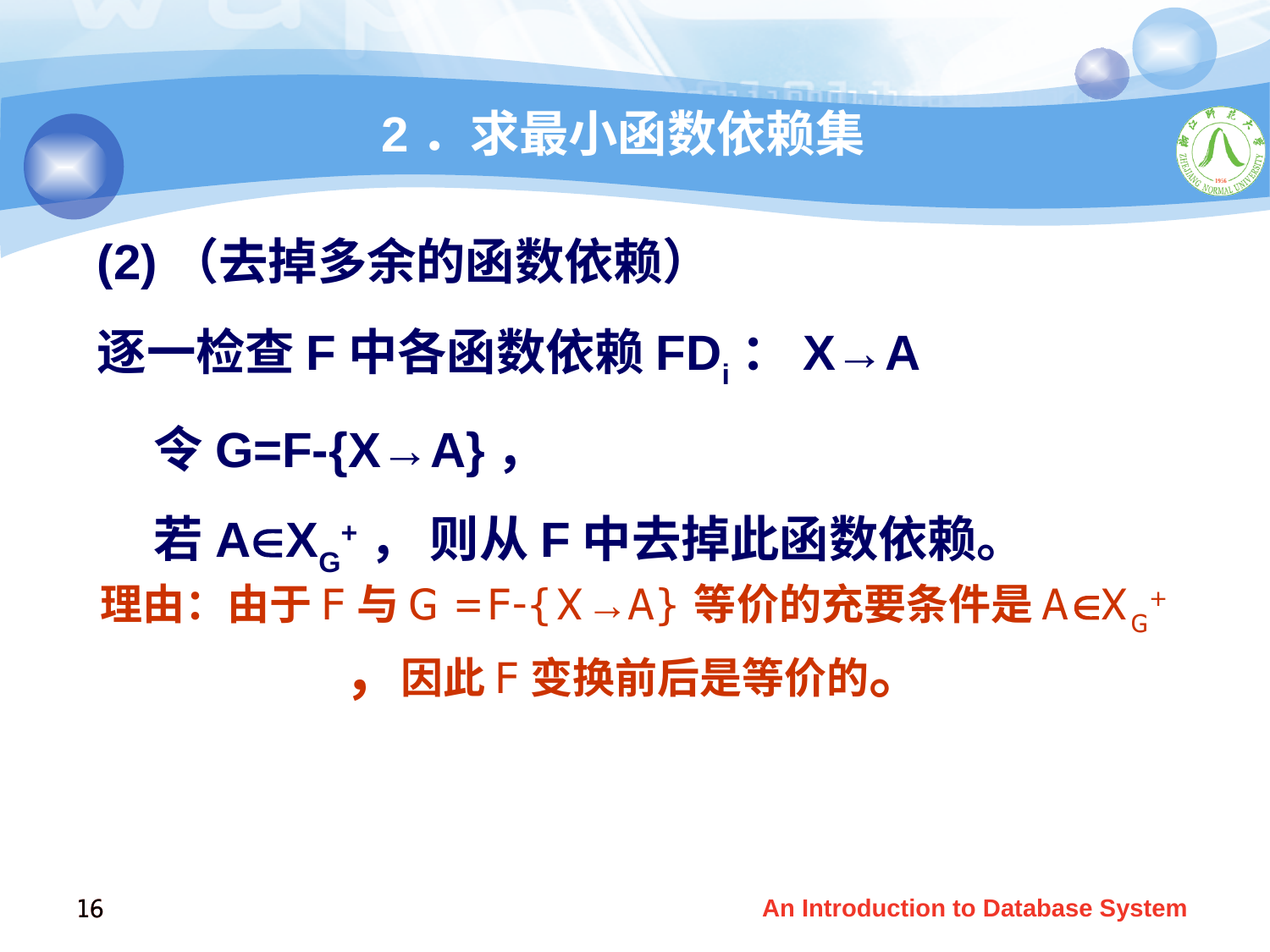

# 2．求最小函数依赖集
(2)（去掉多余的函数依赖）
逐一检查F中各函数依赖FDi：X→A
    令G=F-{X→A}，
    若A∈XG+， 则从F中去掉此函数依赖。

理由：由于F与G =F-{X→A}等价的充要条件是A∈XG+ ，因此F变换前后是等价的。
16
16
An Introduction to Database System